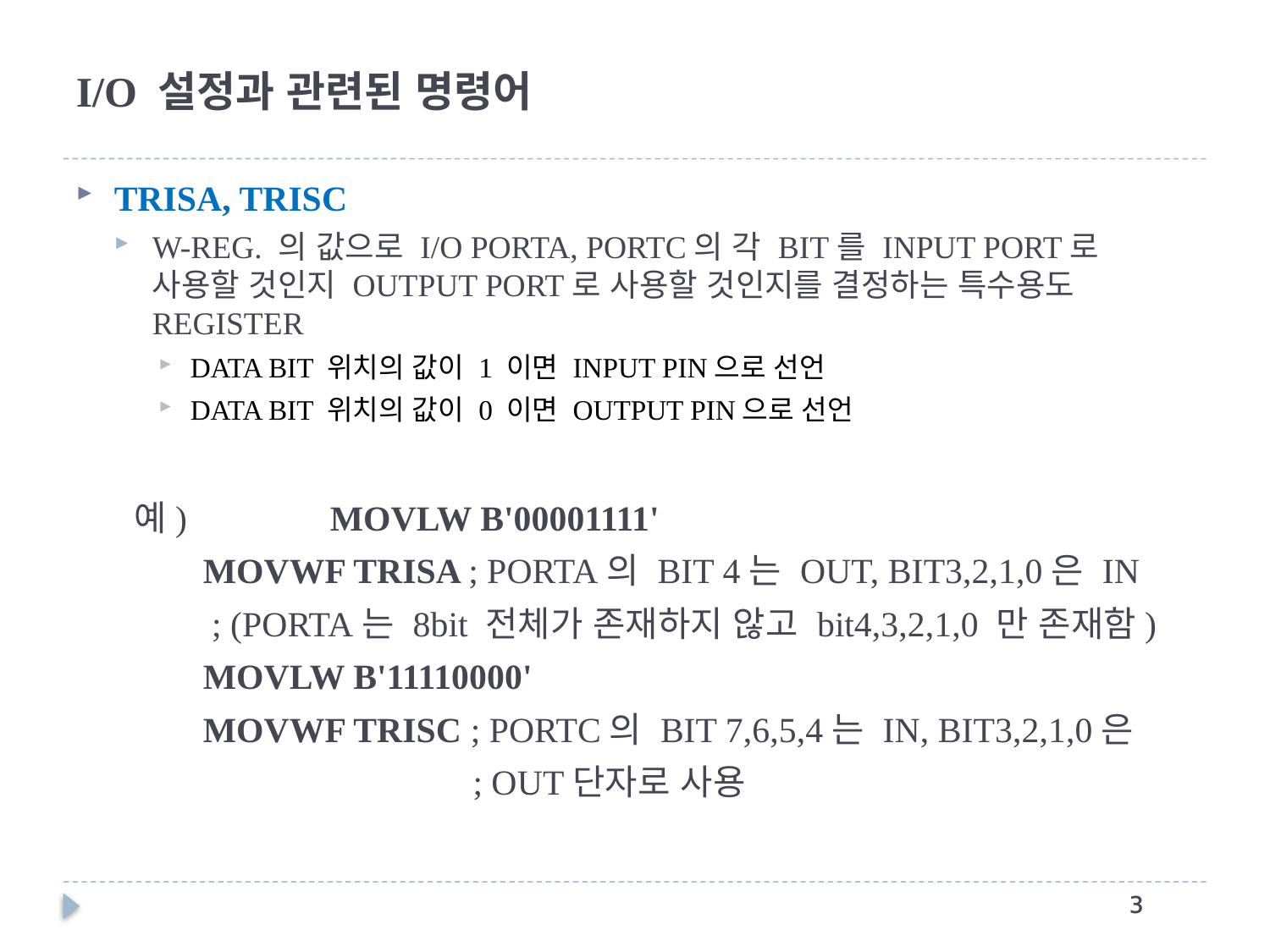

# I/O 설정과 관련된 명령어
TRISA, TRISC
W-REG. 의 값으로 I/O PORTA, PORTC의 각 BIT를 INPUT PORT로 사용할 것인지 OUTPUT PORT로 사용할 것인지를 결정하는 특수용도 REGISTER
DATA BIT 위치의 값이 1 이면 INPUT PIN으로 선언
DATA BIT 위치의 값이 0 이면 OUTPUT PIN으로 선언

     예)    	MOVLW B'00001111'
	MOVWF TRISA ; PORTA의 BIT 4는 OUT, BIT3,2,1,0은 IN
	 ; (PORTA는 8bit 전체가 존재하지 않고 bit4,3,2,1,0 만 존재함)
	MOVLW B'11110000'
	MOVWF TRISC ; PORTC의 BIT 7,6,5,4는 IN, BIT3,2,1,0은
			  ; OUT단자로 사용

3